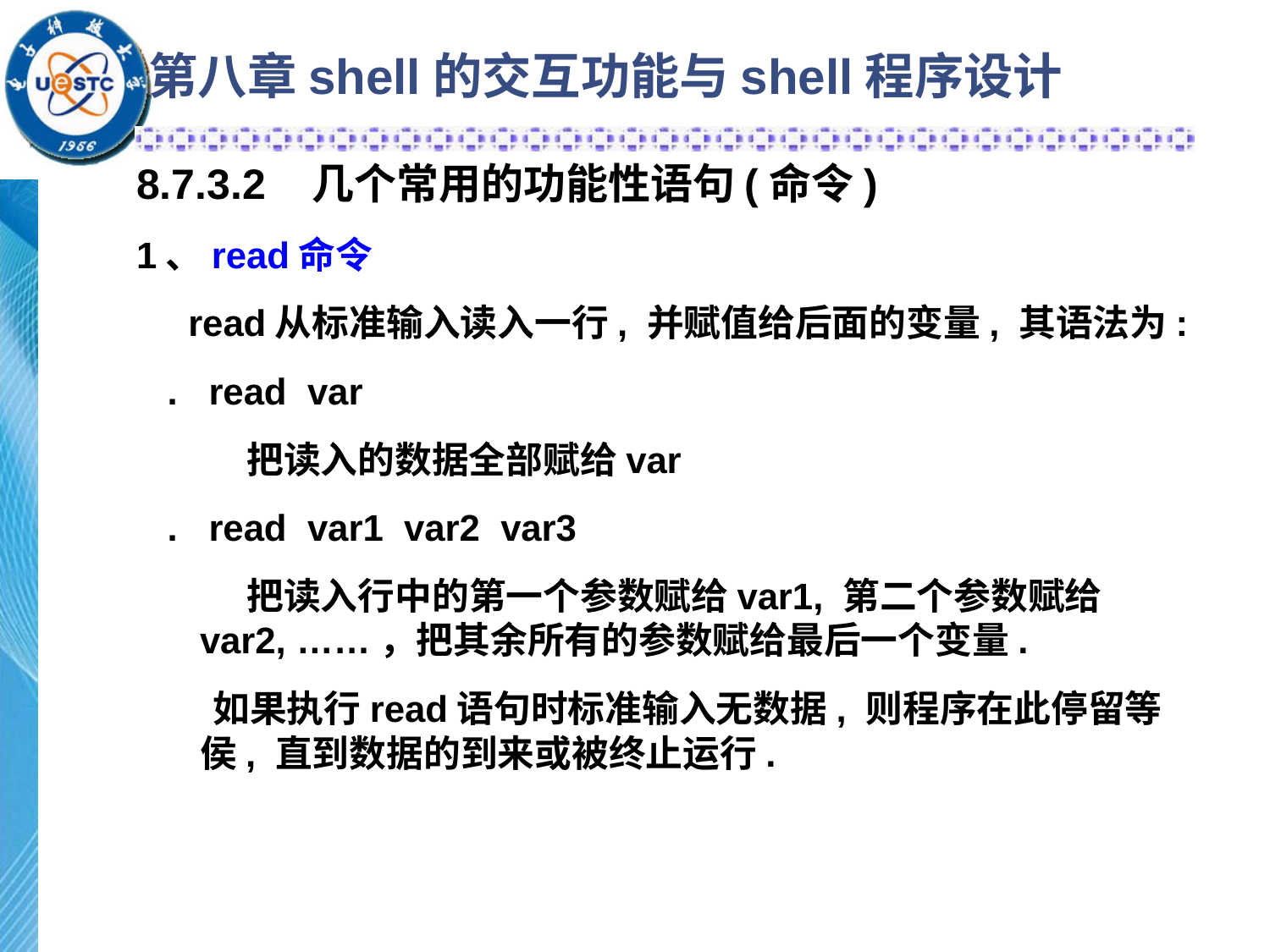

# 第八章shell的交互功能与shell程序设计
8.7.3.2   几个常用的功能性语句(命令)
1、read命令
     read从标准输入读入一行, 并赋值给后面的变量, 其语法为:
   .   read  var
            把读入的数据全部赋给var
   .   read  var1  var2  var3
            把读入行中的第一个参数赋给var1, 第二个参数赋给var2, ……，把其余所有的参数赋给最后一个变量.
        如果执行read语句时标准输入无数据, 则程序在此停留等侯, 直到数据的到来或被终止运行.